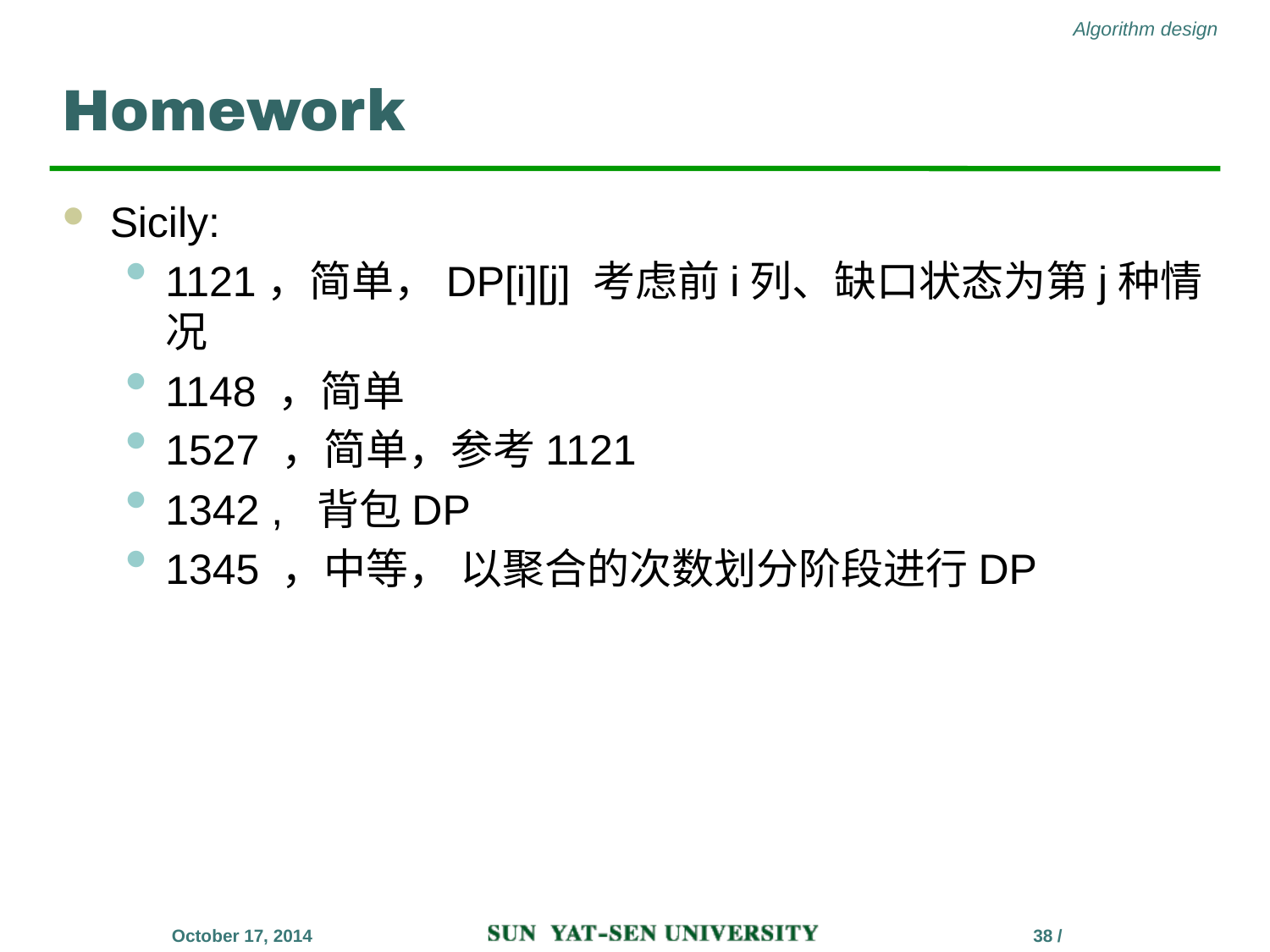

# Homework
Sicily:
1121，简单，DP[i][j] 考虑前i列、缺口状态为第j种情况
1148 ，简单
1527 ，简单，参考1121
1342 ,  背包DP
1345 ，中等， 以聚合的次数划分阶段进行DP